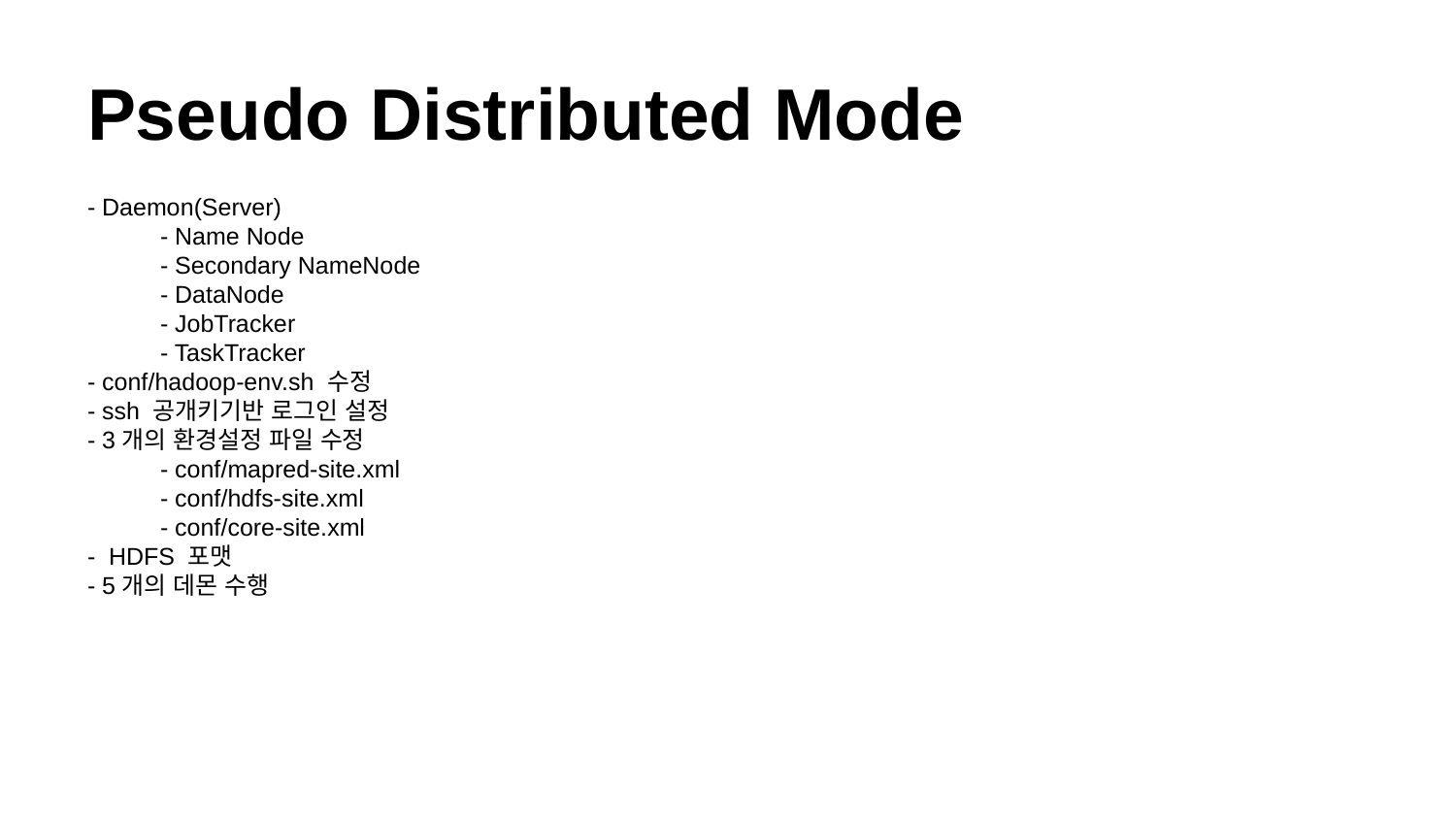

# Pseudo Distributed Mode
- Daemon(Server)
- Name Node
- Secondary NameNode
- DataNode
- JobTracker
- TaskTracker
- conf/hadoop-env.sh 수정
- ssh 공개키기반 로그인 설정
- 3개의 환경설정 파일 수정
- conf/mapred-site.xml
- conf/hdfs-site.xml
- conf/core-site.xml
-  HDFS 포맷
- 5개의 데몬 수행